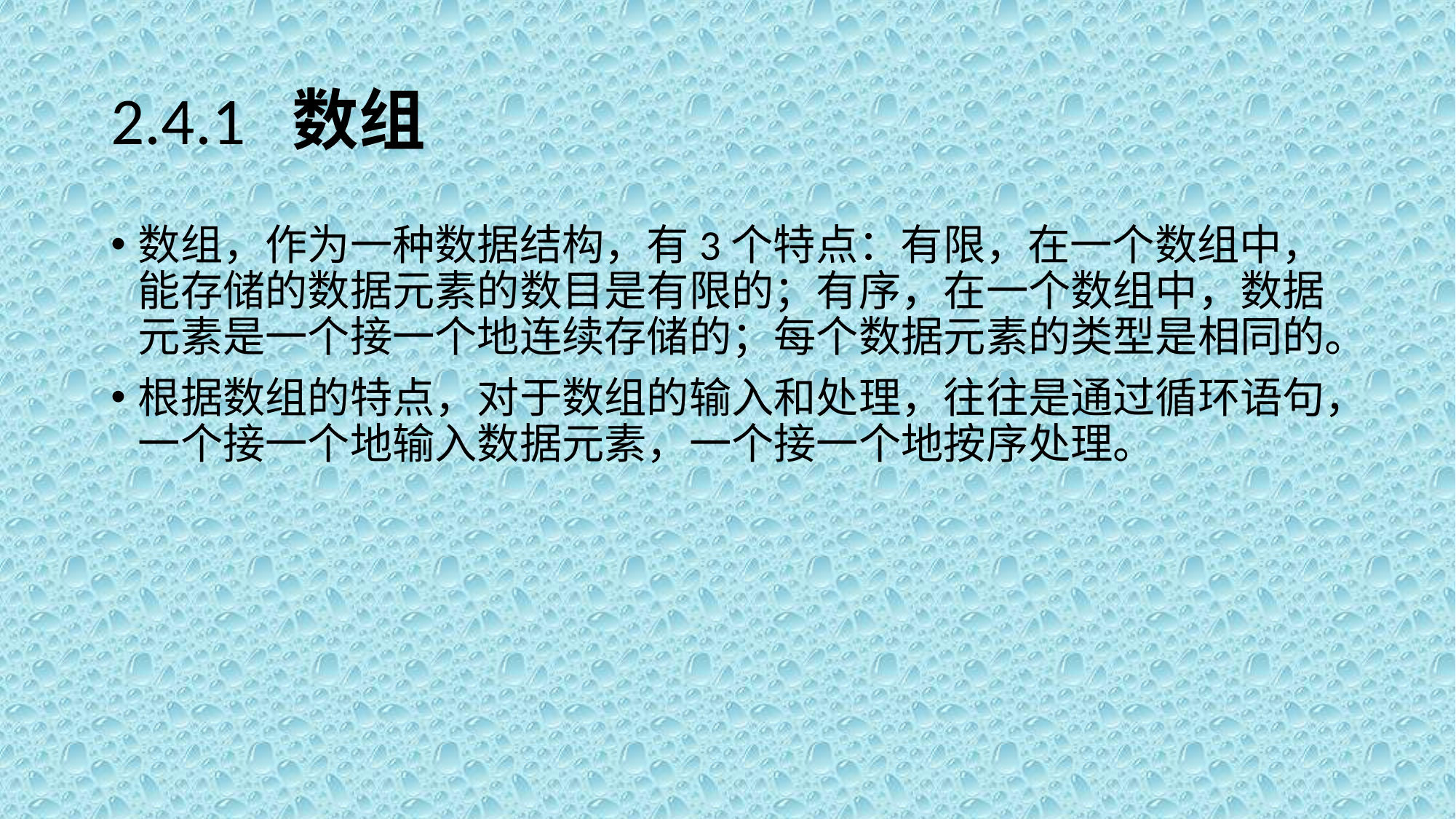

# 2.4.1  数组
数组，作为一种数据结构，有3个特点：有限，在一个数组中，能存储的数据元素的数目是有限的；有序，在一个数组中，数据元素是一个接一个地连续存储的；每个数据元素的类型是相同的。
根据数组的特点，对于数组的输入和处理，往往是通过循环语句，一个接一个地输入数据元素，一个接一个地按序处理。